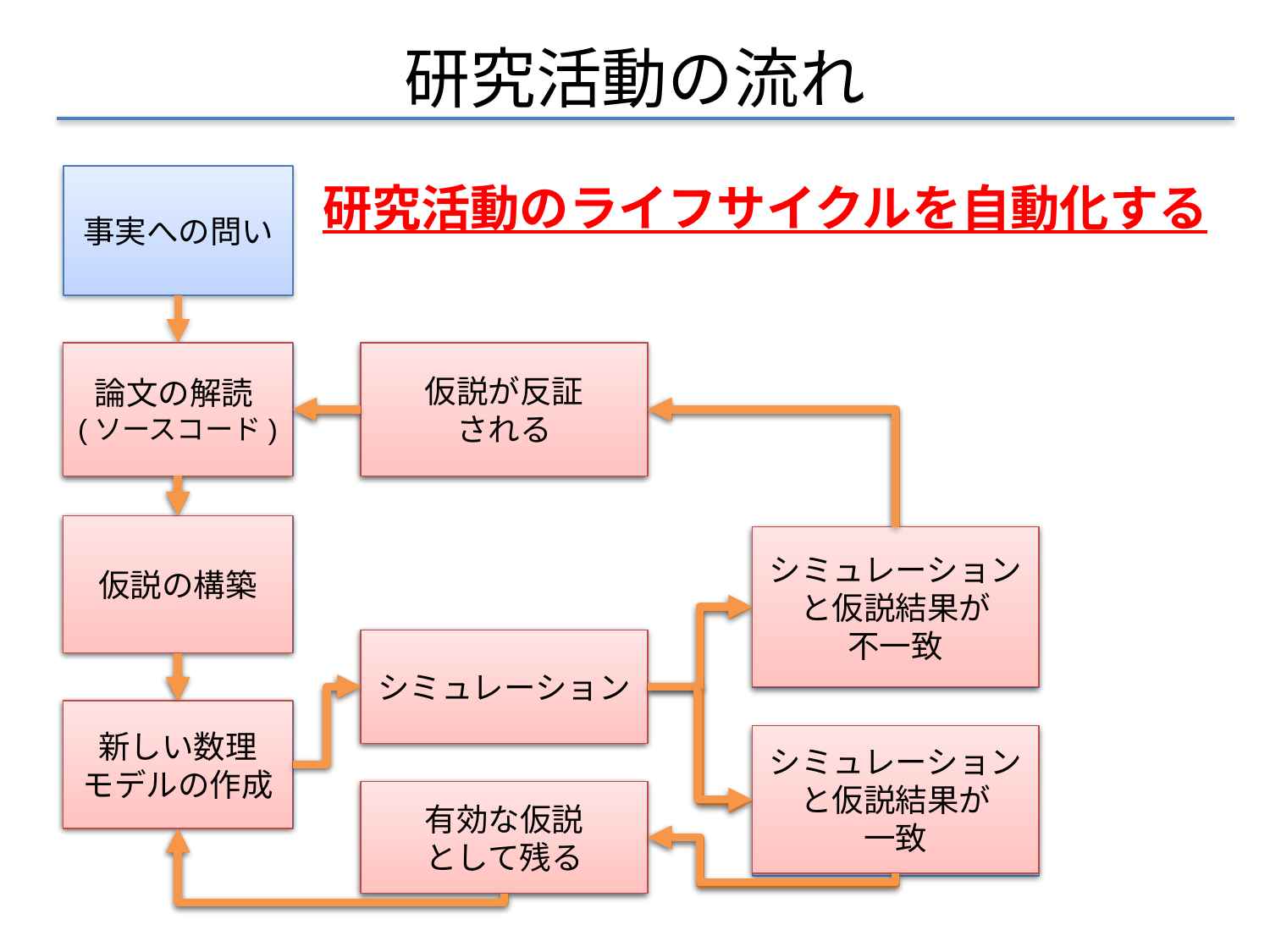

# 研究活動の流れ
事実への問い
研究活動のライフサイクルを自動化する
論文の解読(ソースコード)
論文の解読(ソースコード)
仮説が反証
される
仮説の構築
シミュレーションと仮説結果が
不一致
シミュレーション
新しい数理
モデルの作成
シミュレーションと仮説結果が
一致
有効な仮説
として残る
仮説が反証
される
仮説の構築
シミュレーションと仮説結果
が不一致
シミュレーション
新しい数理
モデルの作成
シミュレーションと仮説結果
が一致
有効な仮説
として残る